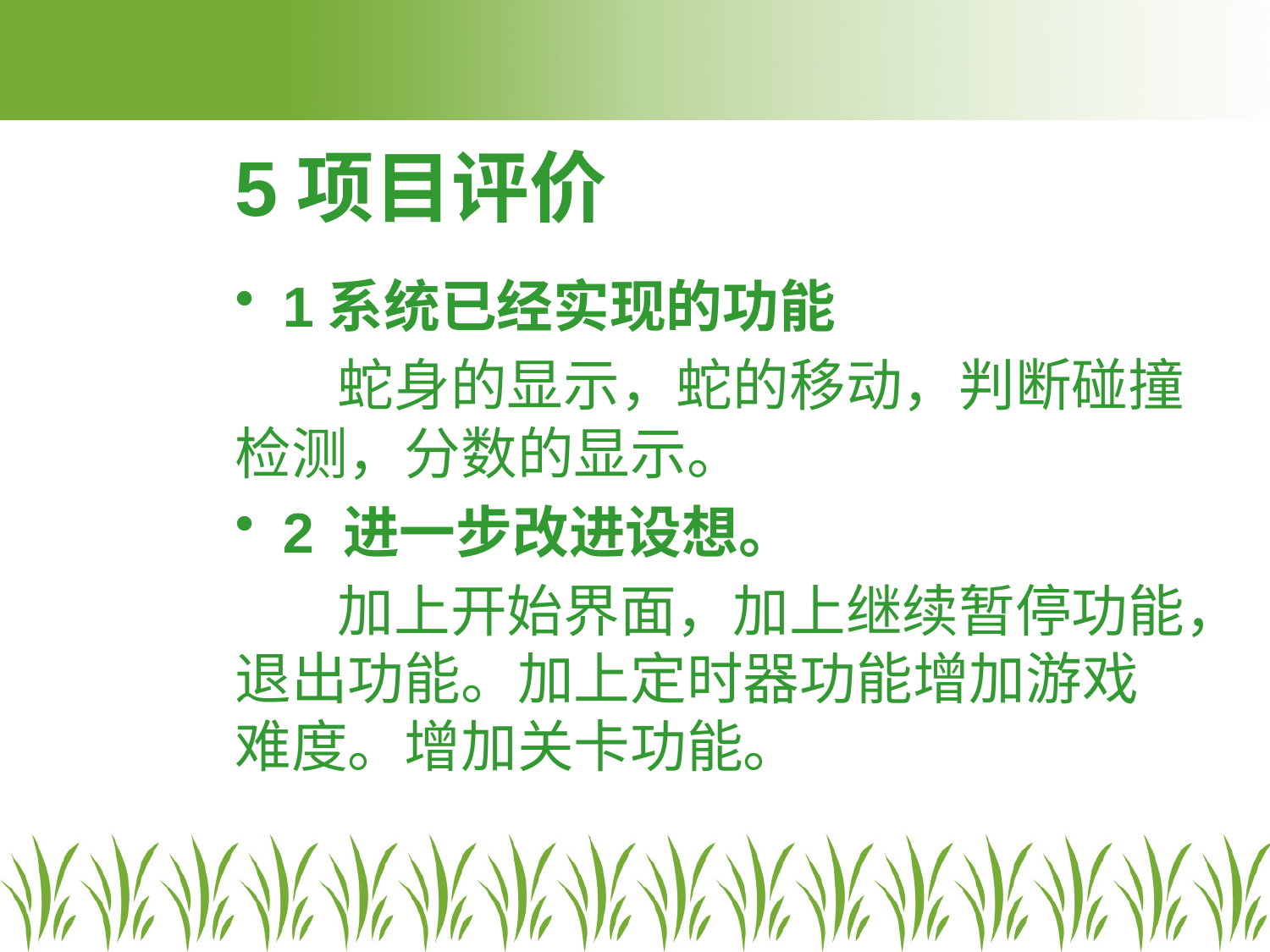

# 5项目评价
1系统已经实现的功能
       蛇身的显示，蛇的移动，判断碰撞检测，分数的显示。
2 进一步改进设想。
       加上开始界面，加上继续暂停功能，退出功能。加上定时器功能增加游戏难度。增加关卡功能。